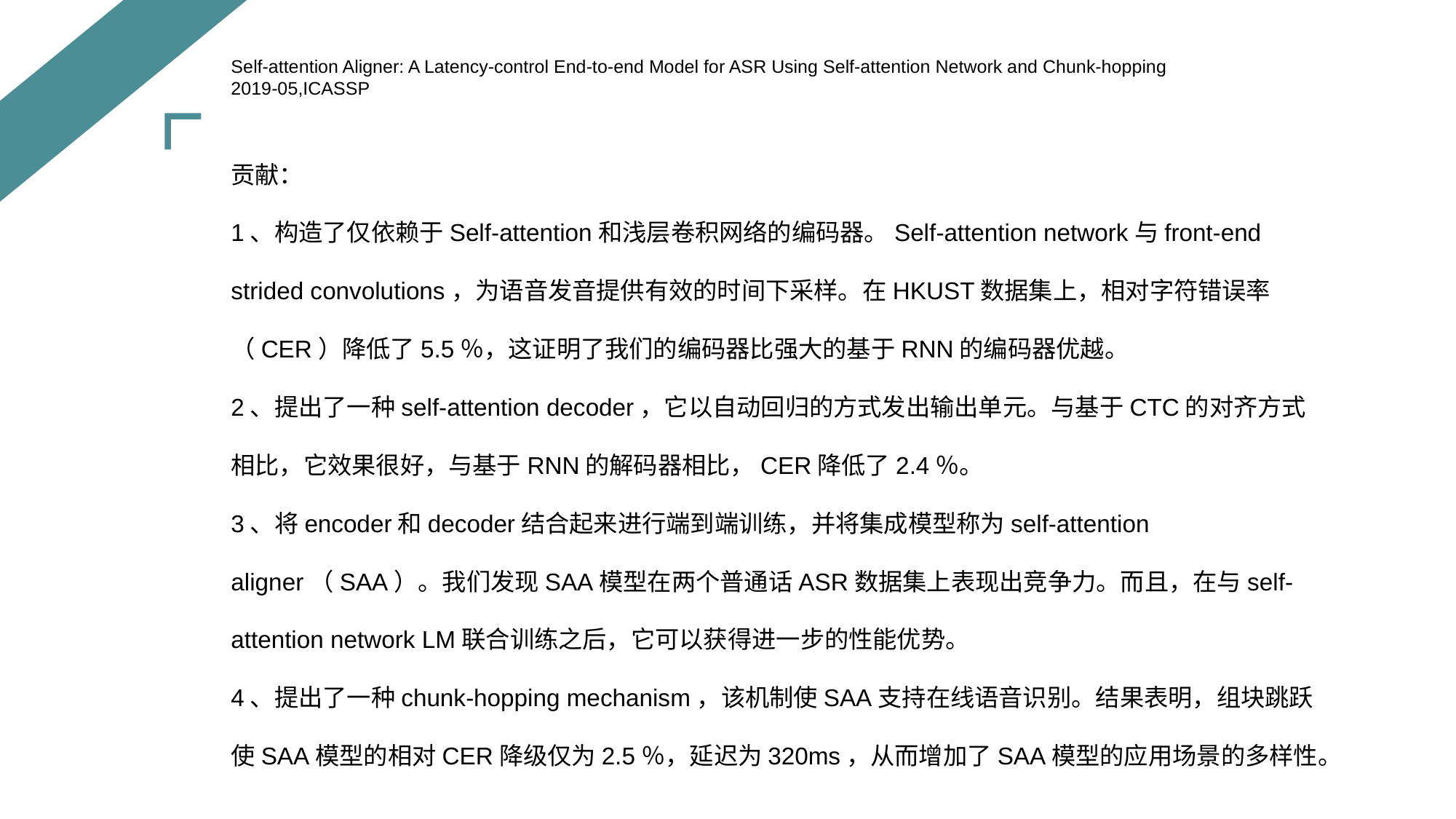

Self-attention Aligner: A Latency-control End-to-end Model for ASR Using Self-attention Network and Chunk-hopping
2019-05,ICASSP

贡献：
1、构造了仅依赖于Self-attention和浅层卷积网络的编码器。Self-attention network与front-end strided convolutions，为语音发音提供有效的时间下采样。在HKUST数据集上，相对字符错误率（CER）降低了5.5％，这证明了我们的编码器比强大的基于RNN的编码器优越。
2、提出了一种self-attention decoder，它以自动回归的方式发出输出单元。与基于CTC的对齐方式相比，它效果很好，与基于RNN的解码器相比，CER降低了2.4％。
3、将encoder和decoder结合起来进行端到端训练，并将集成模型称为self-attention aligner（SAA）。我们发现SAA模型在两个普通话ASR数据集上表现出竞争力。而且，在与self-attention network LM联合训练之后，它可以获得进一步的性能优势。
4、提出了一种chunk-hopping mechanism，该机制使SAA支持在线语音识别。结果表明，组块跳跃使SAA模型的相对CER降级仅为2.5％，延迟为320ms，从而增加了SAA模型的应用场景的多样性。